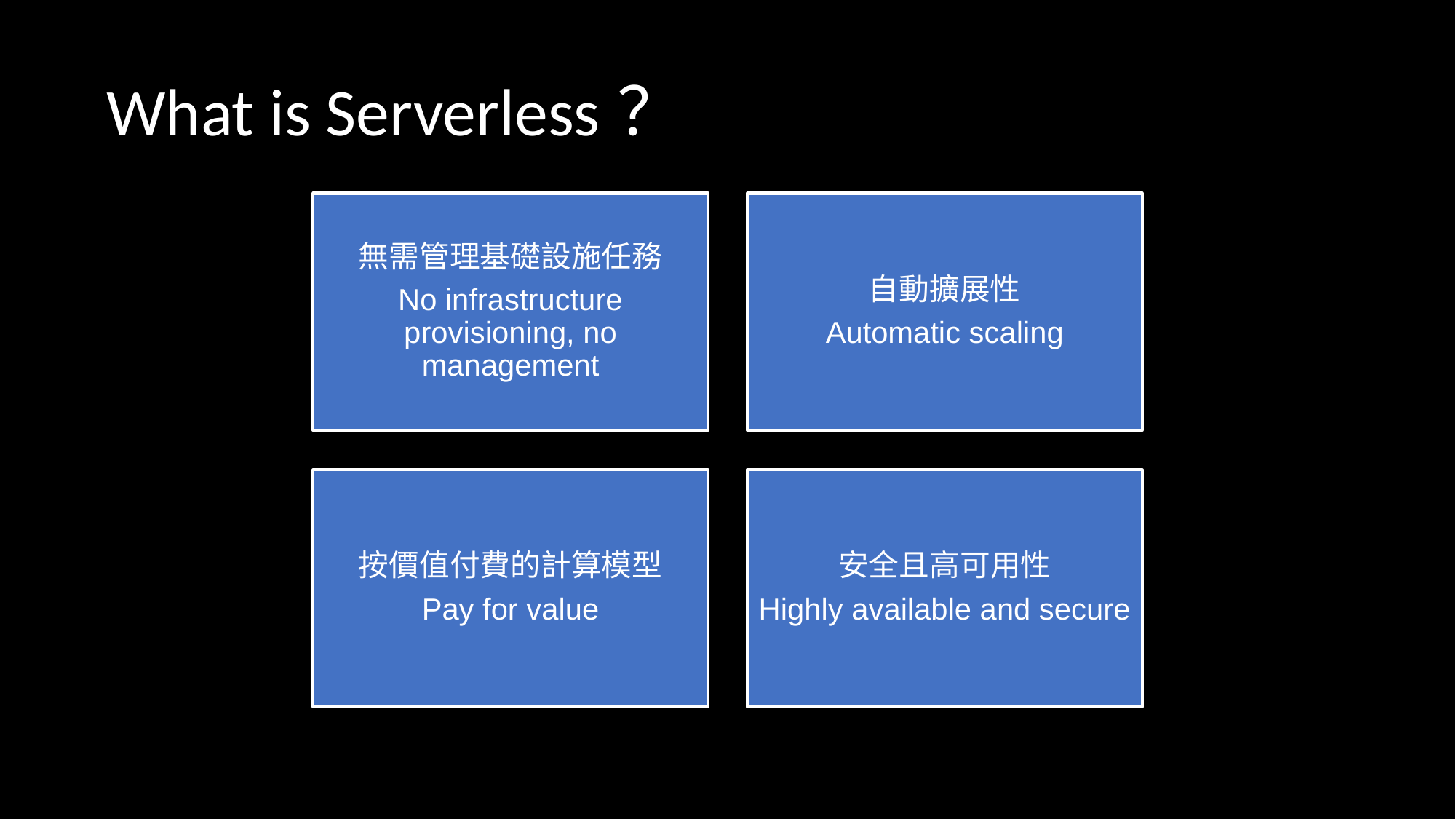

What is Serverless？
無需管理基礎設施任務
No infrastructure provisioning, no management
自動擴展性
Automatic scaling
按價值付費的計算模型
Pay for value
安全且高可用性
Highly available and secure